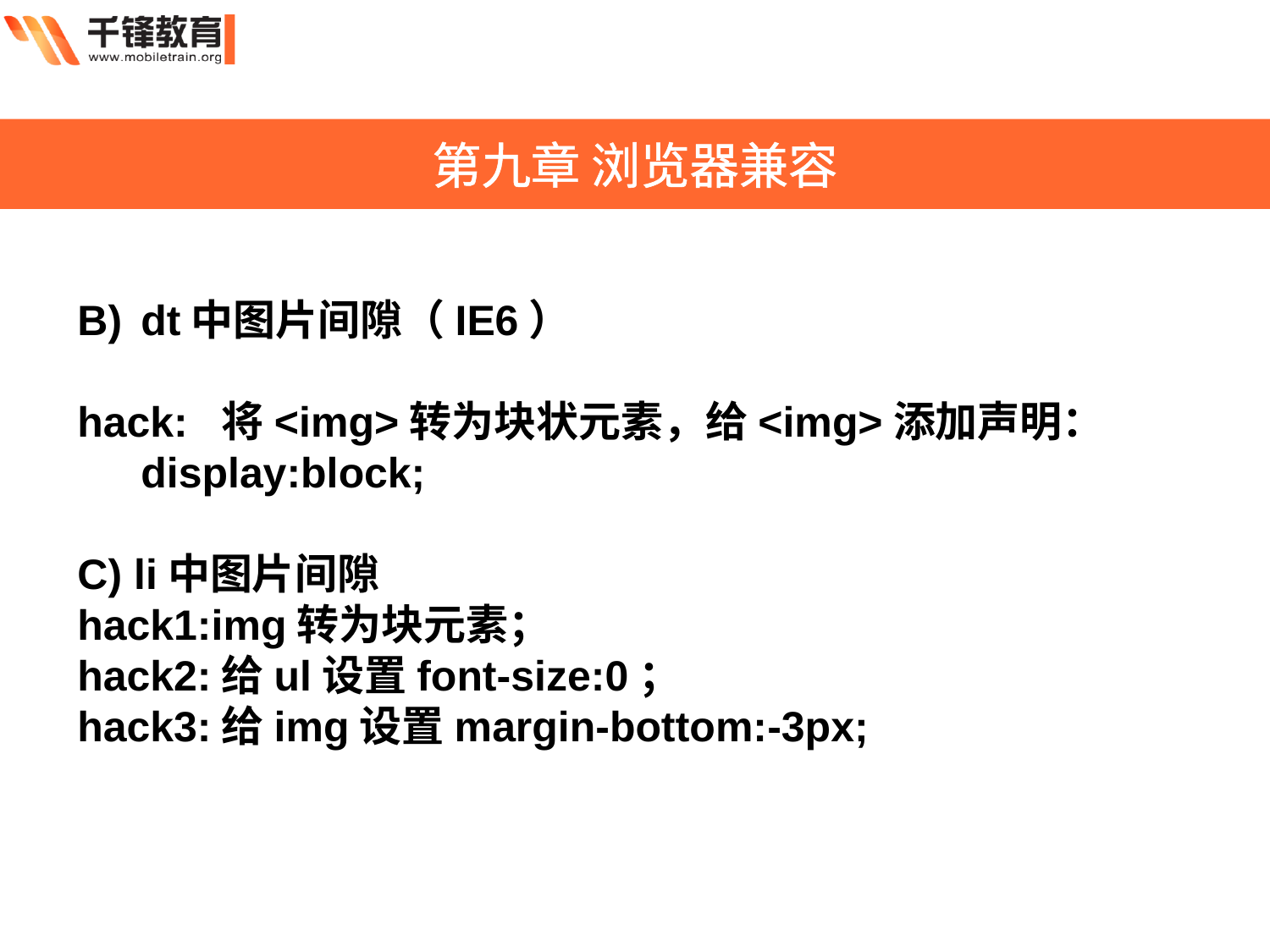

第九章 浏览器兼容

dt中图片间隙（IE6）

hack:  将<img>转为块状元素，给<img>添加声明：display:block;

C) li中图片间隙
hack1:img转为块元素；
hack2:给ul设置font-size:0；
hack3:给img设置margin-bottom:-3px;